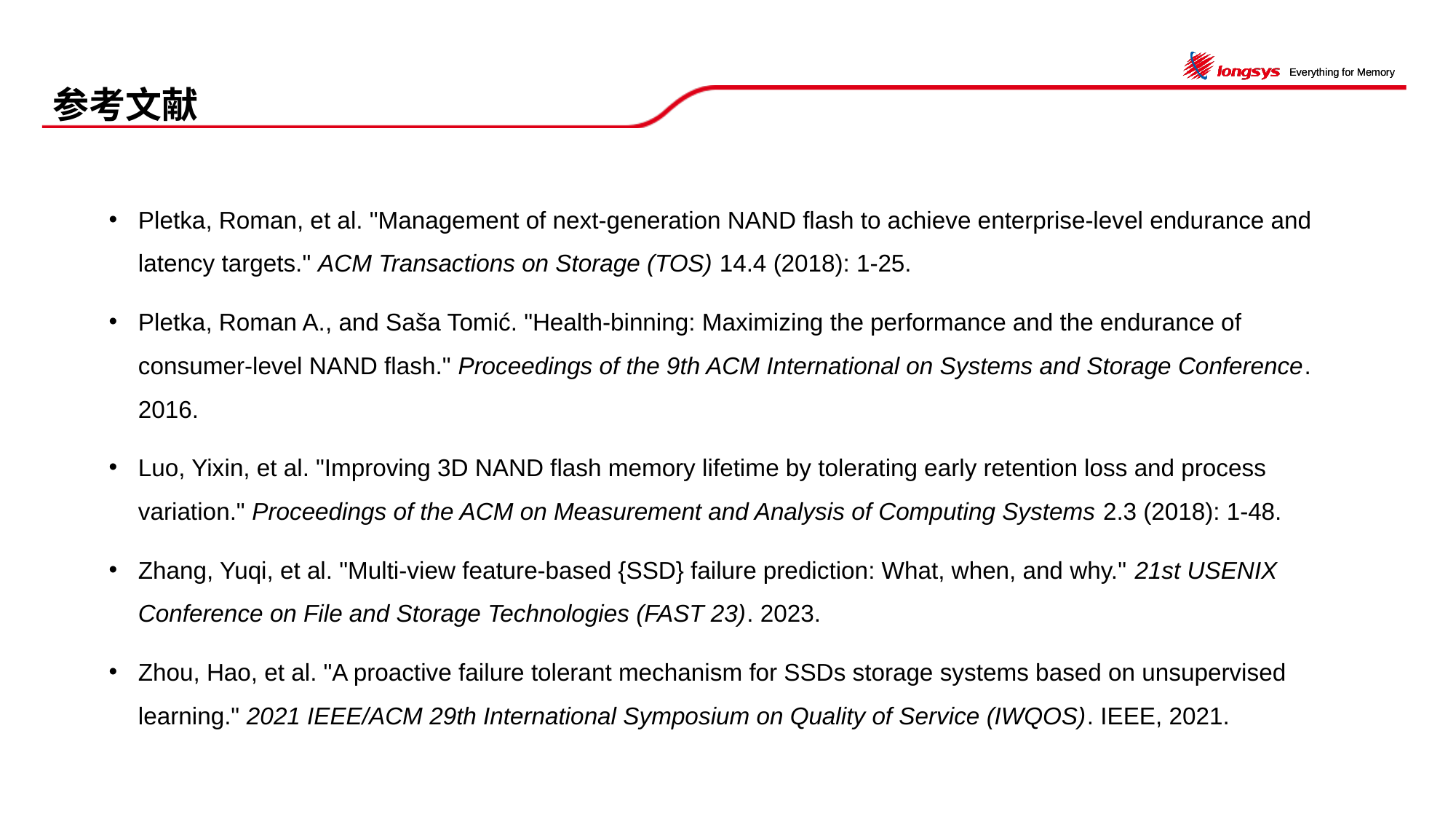

# 参考文献
Pletka, Roman, et al. "Management of next-generation NAND flash to achieve enterprise-level endurance and latency targets." ACM Transactions on Storage (TOS) 14.4 (2018): 1-25.
Pletka, Roman A., and Saša Tomić. "Health-binning: Maximizing the performance and the endurance of consumer-level NAND flash." Proceedings of the 9th ACM International on Systems and Storage Conference. 2016.
Luo, Yixin, et al. "Improving 3D NAND flash memory lifetime by tolerating early retention loss and process variation." Proceedings of the ACM on Measurement and Analysis of Computing Systems 2.3 (2018): 1-48.
Zhang, Yuqi, et al. "Multi-view feature-based {SSD} failure prediction: What, when, and why." 21st USENIX Conference on File and Storage Technologies (FAST 23). 2023.
Zhou, Hao, et al. "A proactive failure tolerant mechanism for SSDs storage systems based on unsupervised learning." 2021 IEEE/ACM 29th International Symposium on Quality of Service (IWQOS). IEEE, 2021.